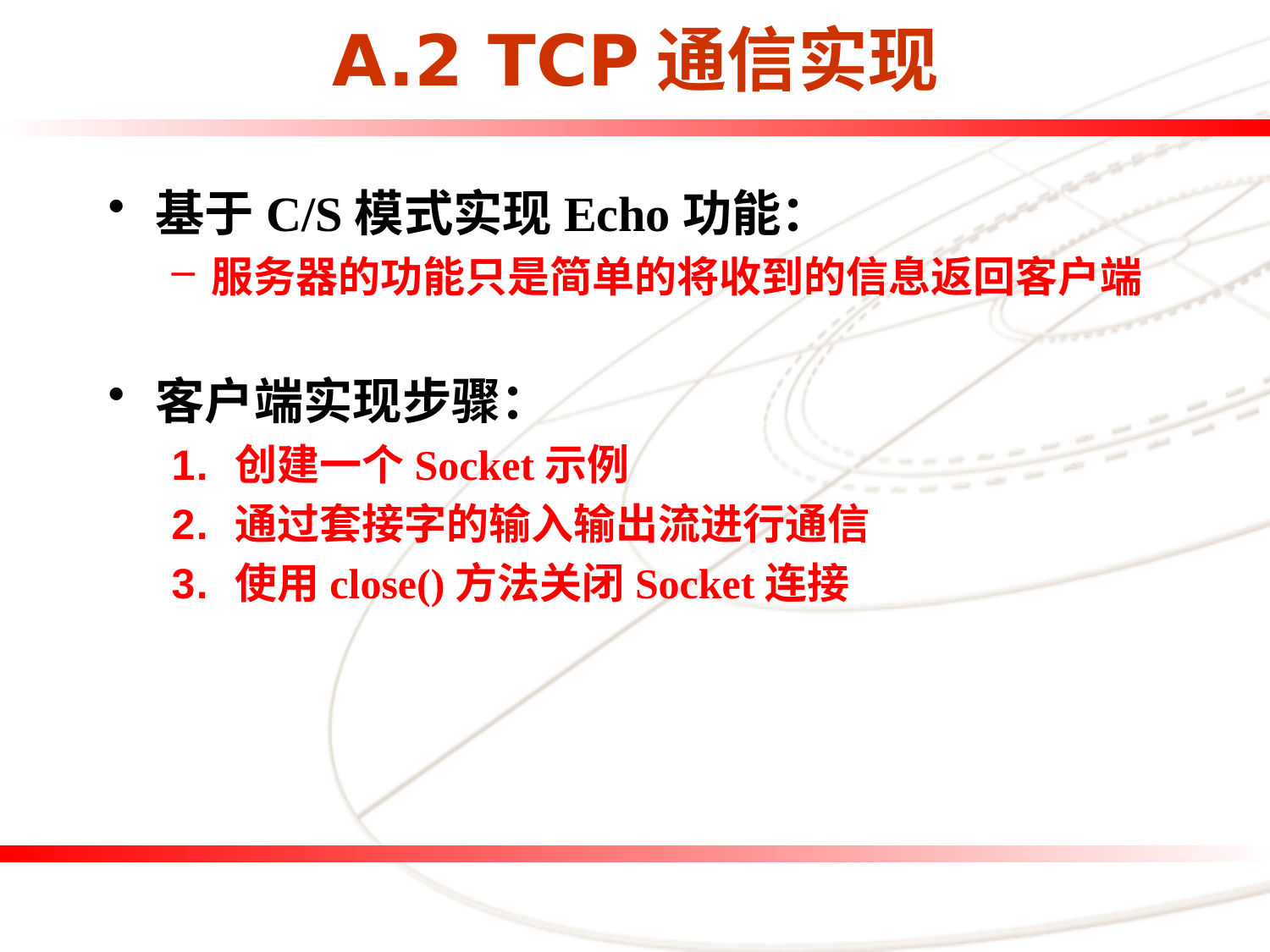

# A.2 TCP通信实现
基于C/S模式实现Echo功能：
服务器的功能只是简单的将收到的信息返回客户端

客户端实现步骤：
创建一个Socket示例
通过套接字的输入输出流进行通信
使用close()方法关闭Socket连接